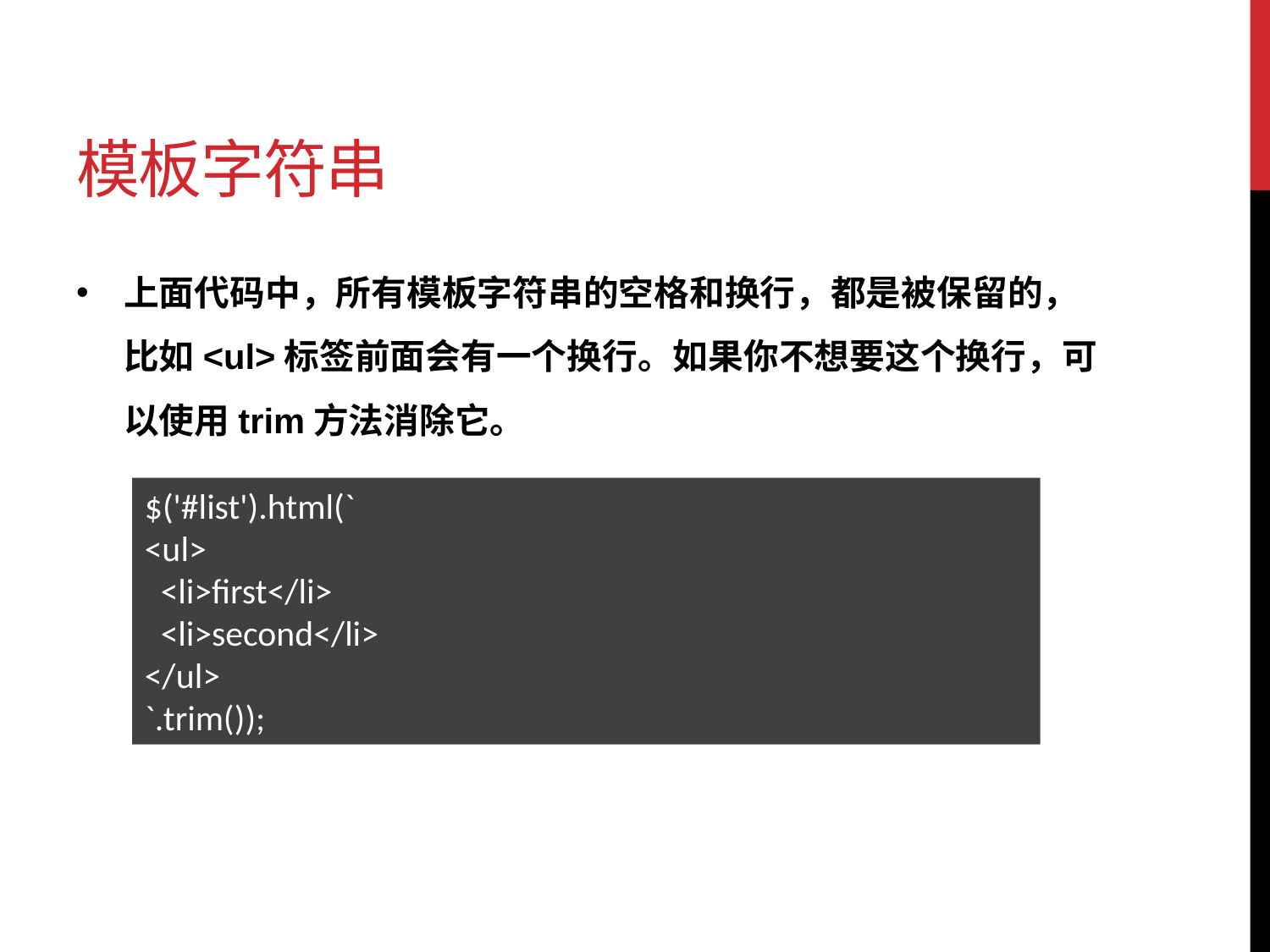

# 模板字符串
上面代码中，所有模板字符串的空格和换行，都是被保留的，比如<ul>标签前面会有一个换行。如果你不想要这个换行，可以使用trim方法消除它。

$('#list').html(`
<ul>
  <li>first</li>
  <li>second</li>
</ul>
`.trim());